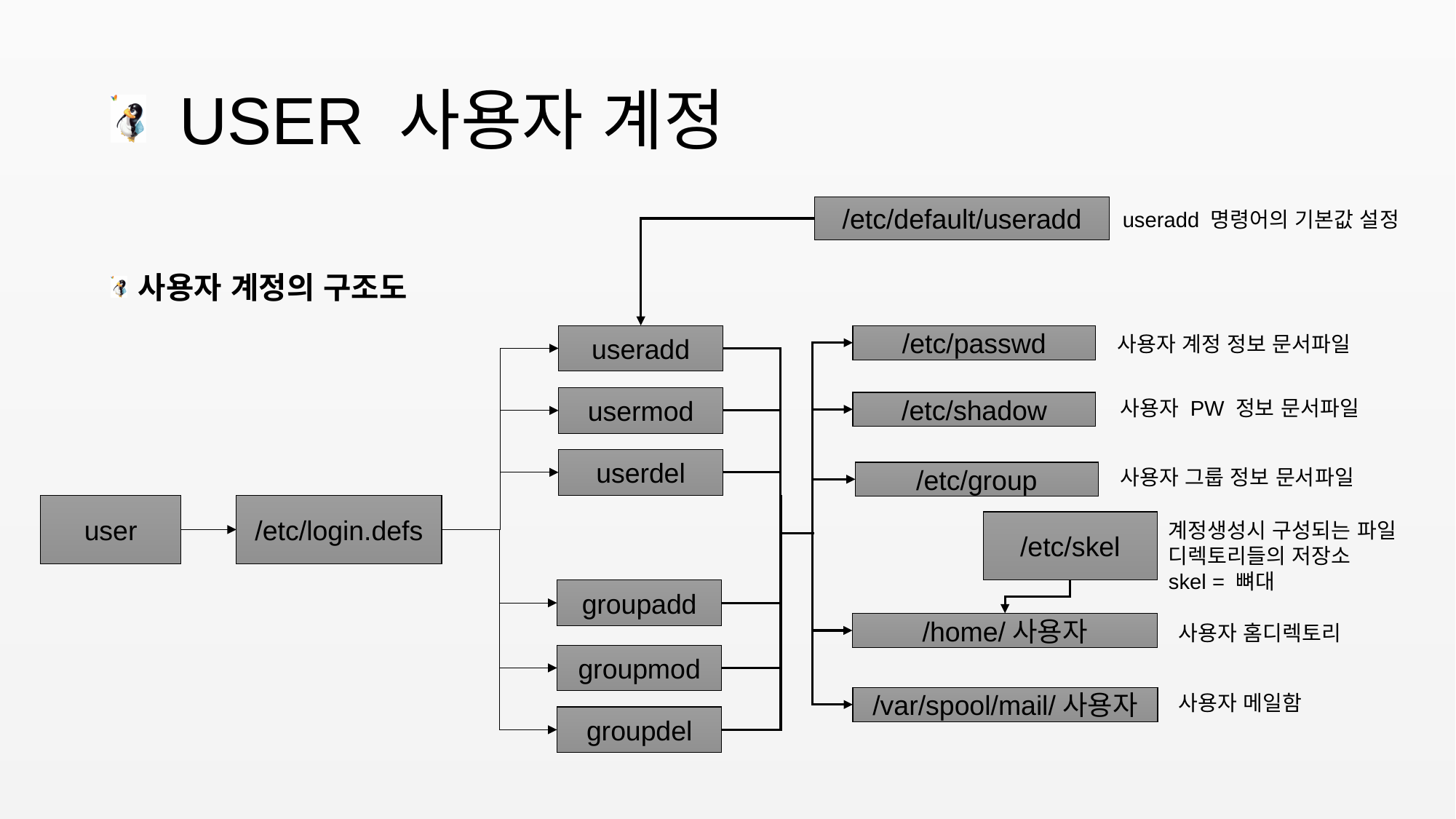

# USER 사용자 계정
/etc/default/useradd
useradd 명령어의 기본값 설정
사용자 계정의 구조도
useradd
usermod
userdel
groupadd
groupmod
groupdel
/etc/passwd
사용자 계정 정보 문서파일
사용자 PW 정보 문서파일
/etc/shadow
사용자 그룹 정보 문서파일
/etc/group
user
/etc/login.defs
/etc/skel
계정생성시 구성되는 파일 디렉토리들의 저장소
skel = 뼈대
/home/사용자
사용자 홈디렉토리
사용자 메일함
/var/spool/mail/사용자